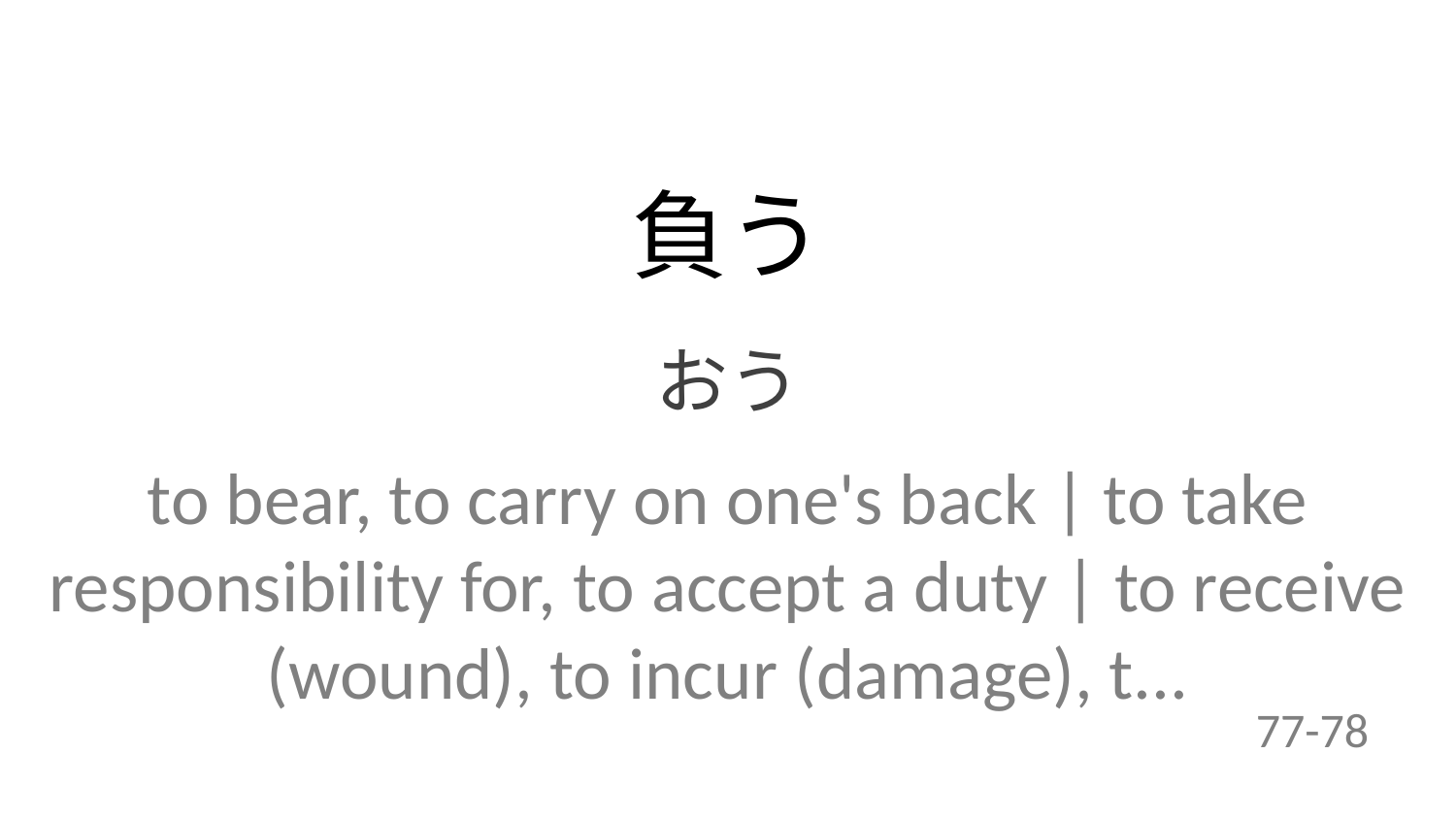

負う

おう
to bear, to carry on one's back | to take responsibility for, to accept a duty | to receive (wound), to incur (damage), t...
77-78